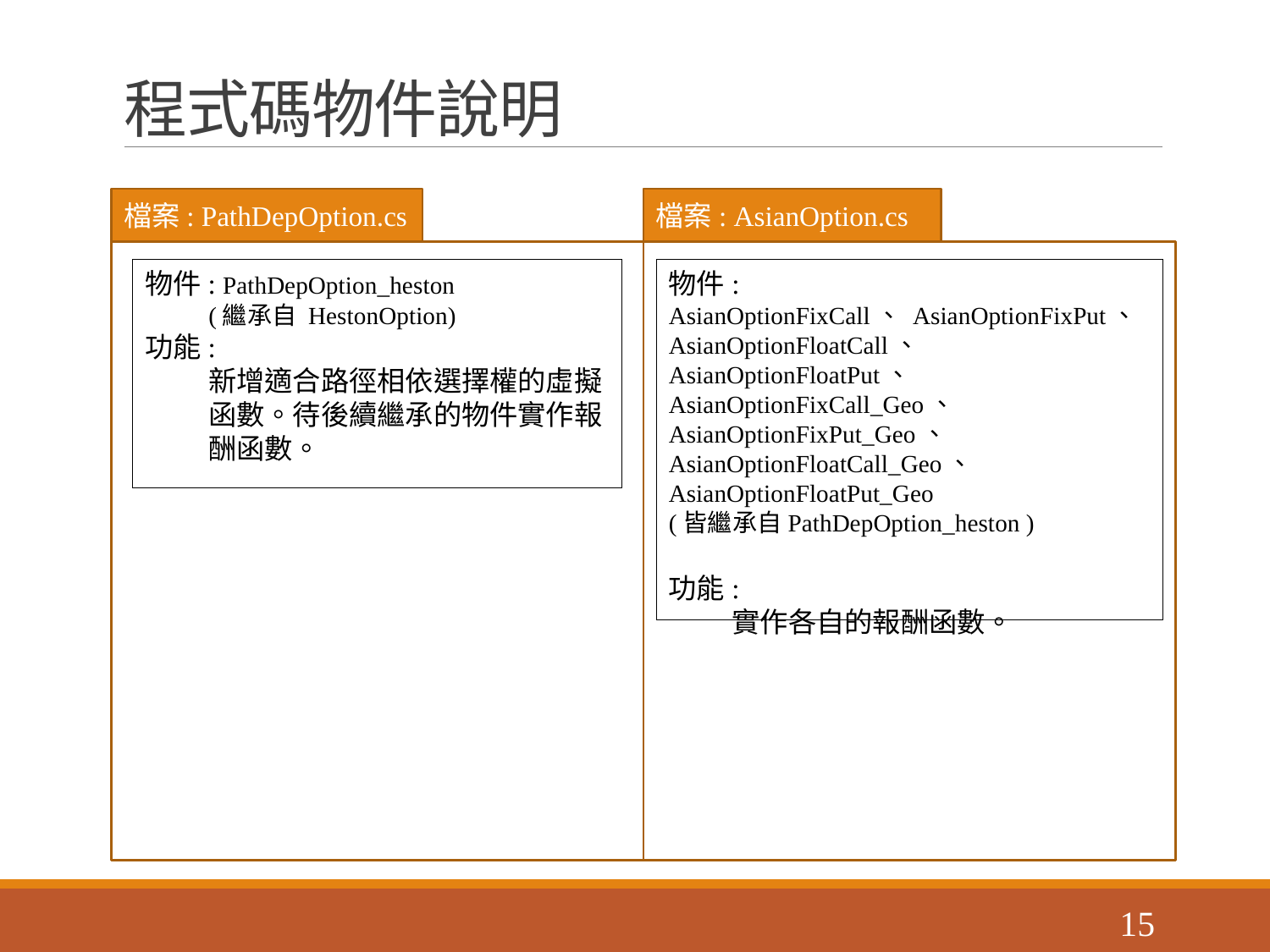

# 程式碼物件說明
檔案: PathDepOption.cs
檔案: AsianOption.cs

物件: PathDepOption_heston
(繼承自 HestonOption)
功能:
新增適合路徑相依選擇權的虛擬函數。待後續繼承的物件實作報酬函數。
物件:
AsianOptionFixCall、 AsianOptionFixPut、
AsianOptionFloatCall、 AsianOptionFloatPut、
AsianOptionFixCall_Geo、
AsianOptionFixPut_Geo、
AsianOptionFloatCall_Geo、
AsianOptionFloatPut_Geo
(皆繼承自PathDepOption_heston )

功能:
實作各自的報酬函數。

15